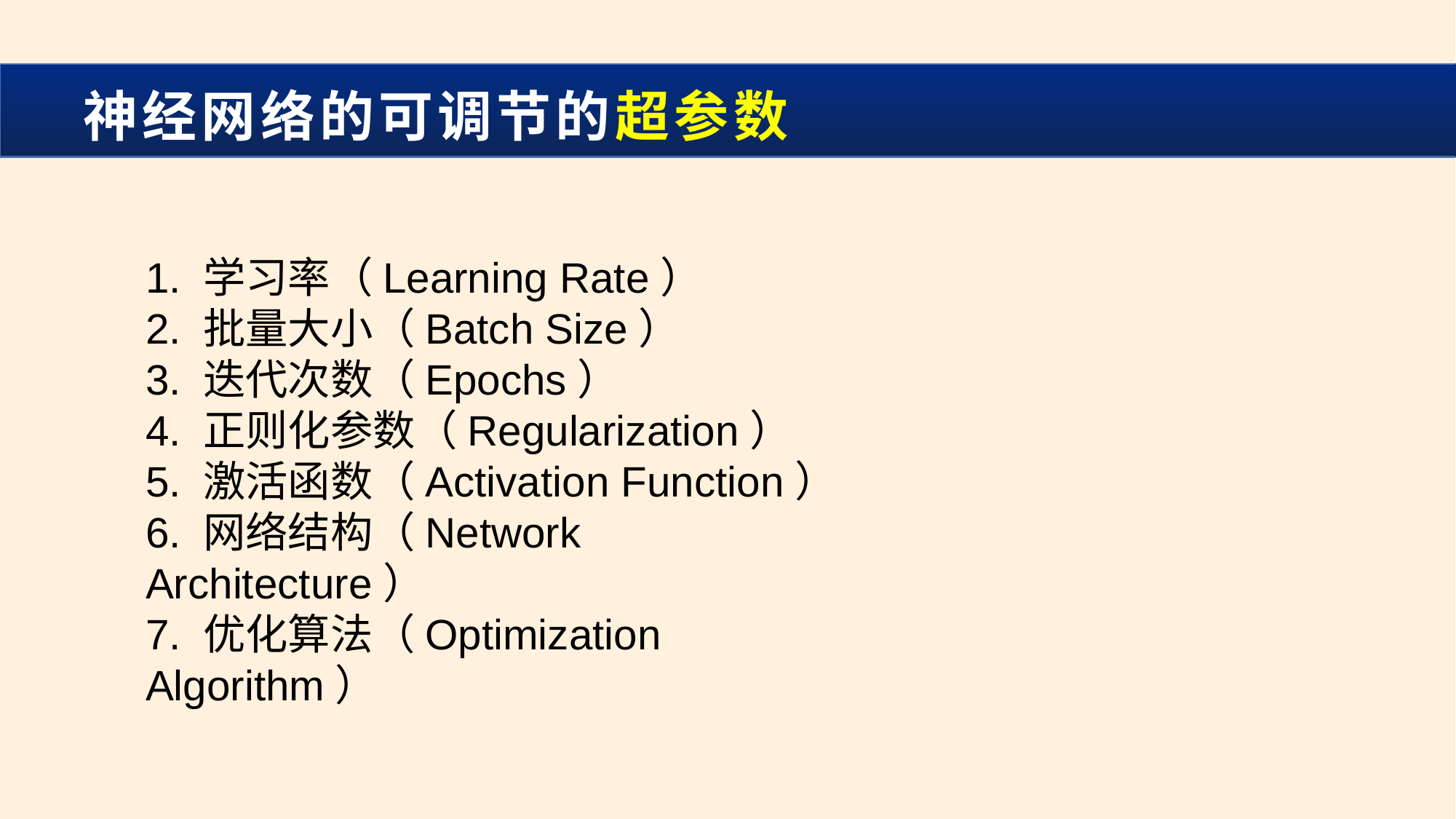

# 神经网络的可调节的超参数
1. 学习率（Learning Rate）
2. 批量大小（Batch Size）
3. 迭代次数（Epochs）
4. 正则化参数（Regularization）
5. 激活函数（Activation Function）
6. 网络结构（Network Architecture）
7. 优化算法（Optimization Algorithm）